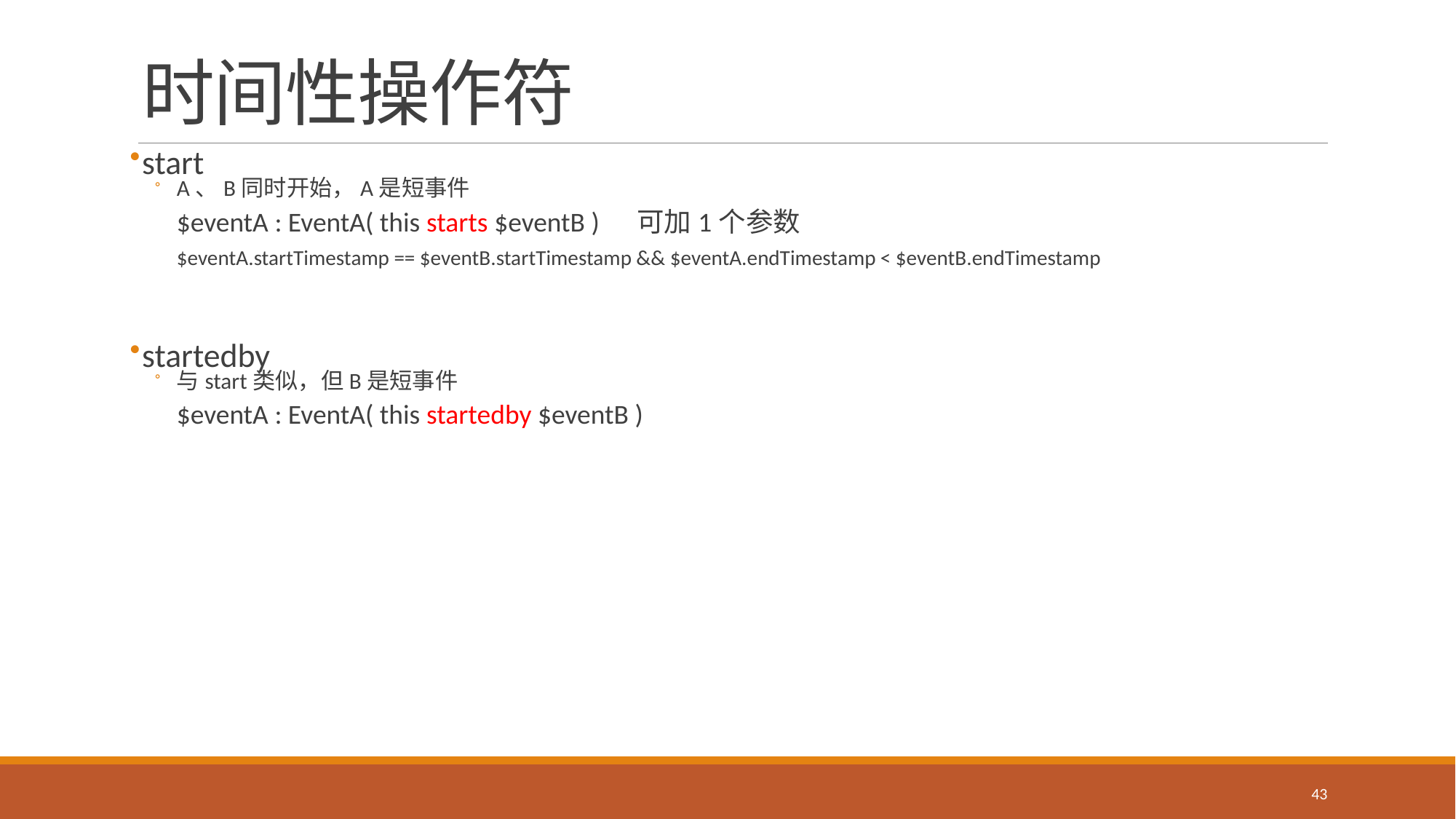

# 时间性操作符
start
A、B同时开始，A是短事件
	$eventA : EventA( this starts $eventB )     可加1个参数
$eventA.startTimestamp == $eventB.startTimestamp && $eventA.endTimestamp < $eventB.endTimestamp

startedby
与start类似，但B是短事件
	$eventA : EventA( this startedby $eventB )
43